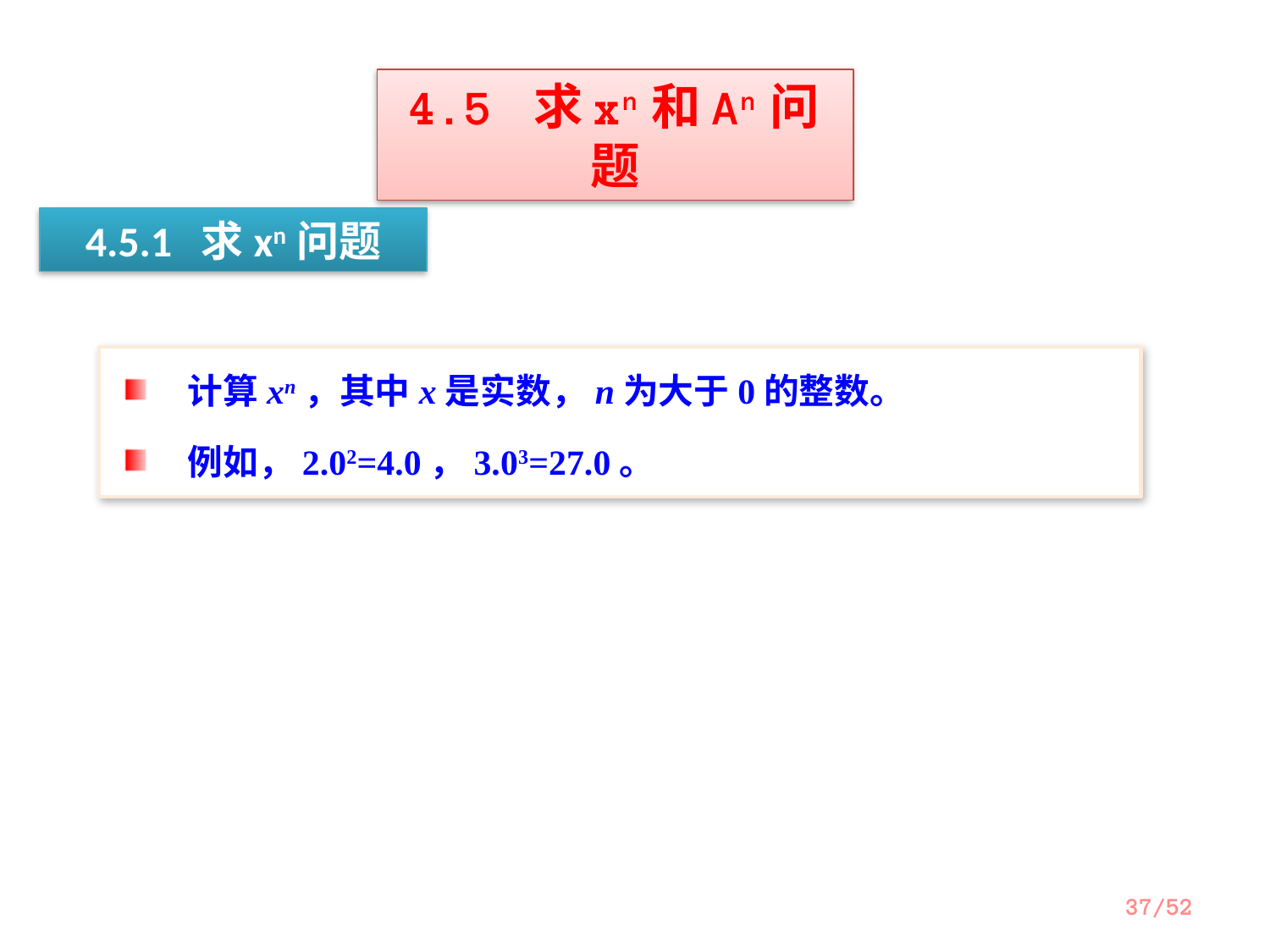

4.5 求xn和An问题
4.5.1  求xn问题
计算xn，其中x是实数，n为大于0的整数。
例如，2.02=4.0，3.03=27.0。
37/52